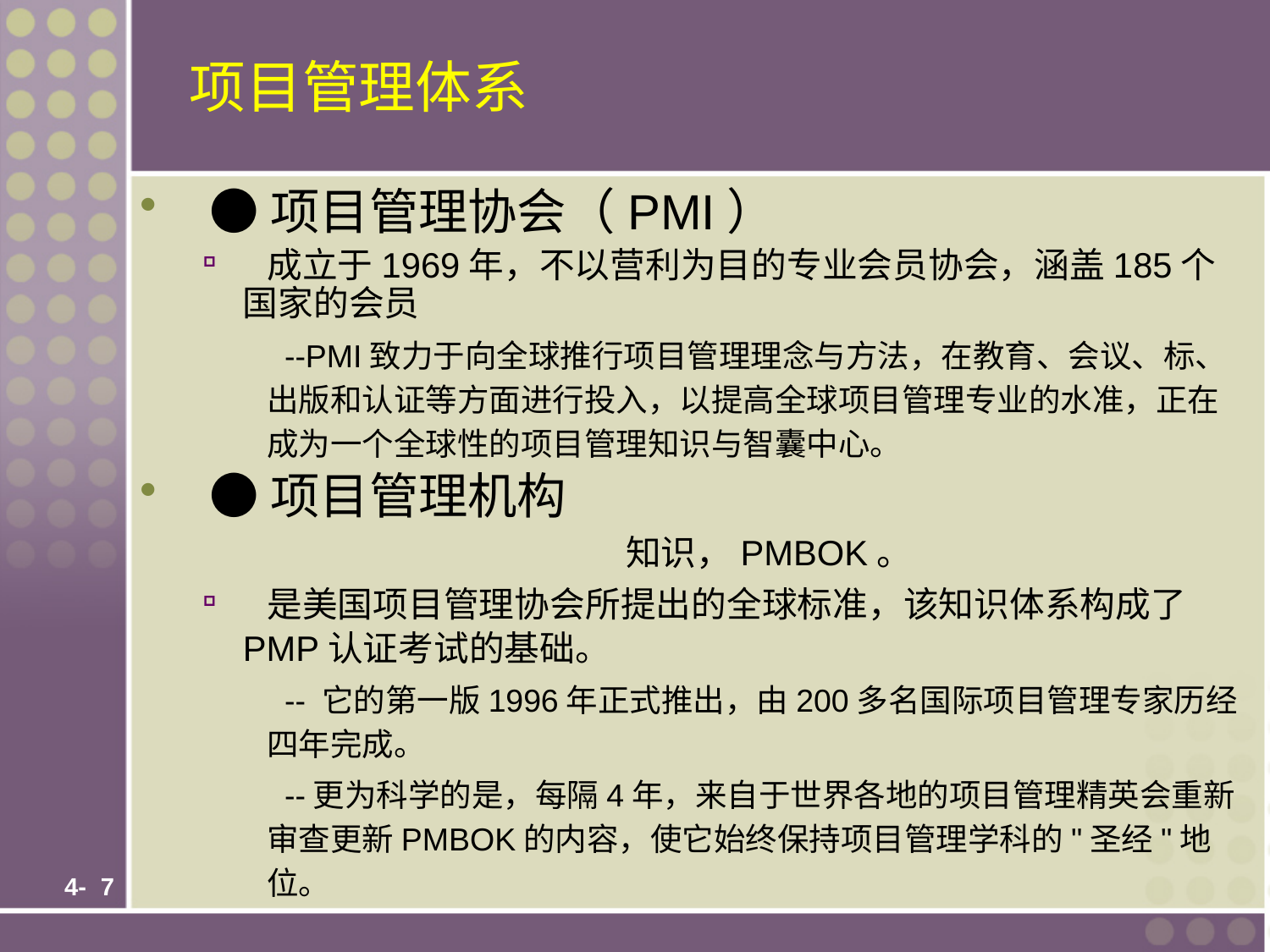

# 项目管理体系
  ●项目管理协会（PMI）
  成立于1969年，不以营利为目的专业会员协会，涵盖185个国家的会员
  --PMI致力于向全球推行项目管理理念与方法，在教育、会议、标、出版和认证等方面进行投入，以提高全球项目管理专业的水准，正在成为一个全球性的项目管理知识与智囊中心。
  ●项目管理机构
                                                             知识，PMBOK。
  是美国项目管理协会所提出的全球标准，该知识体系构成了PMP认证考试的基础。
  -- 它的第一版1996年正式推出，由200多名国际项目管理专家历经四年完成。
  --更为科学的是，每隔4年，来自于世界各地的项目管理精英会重新审查更新PMBOK的内容，使它始终保持项目管理学科的"圣经"地位。
  4-  7